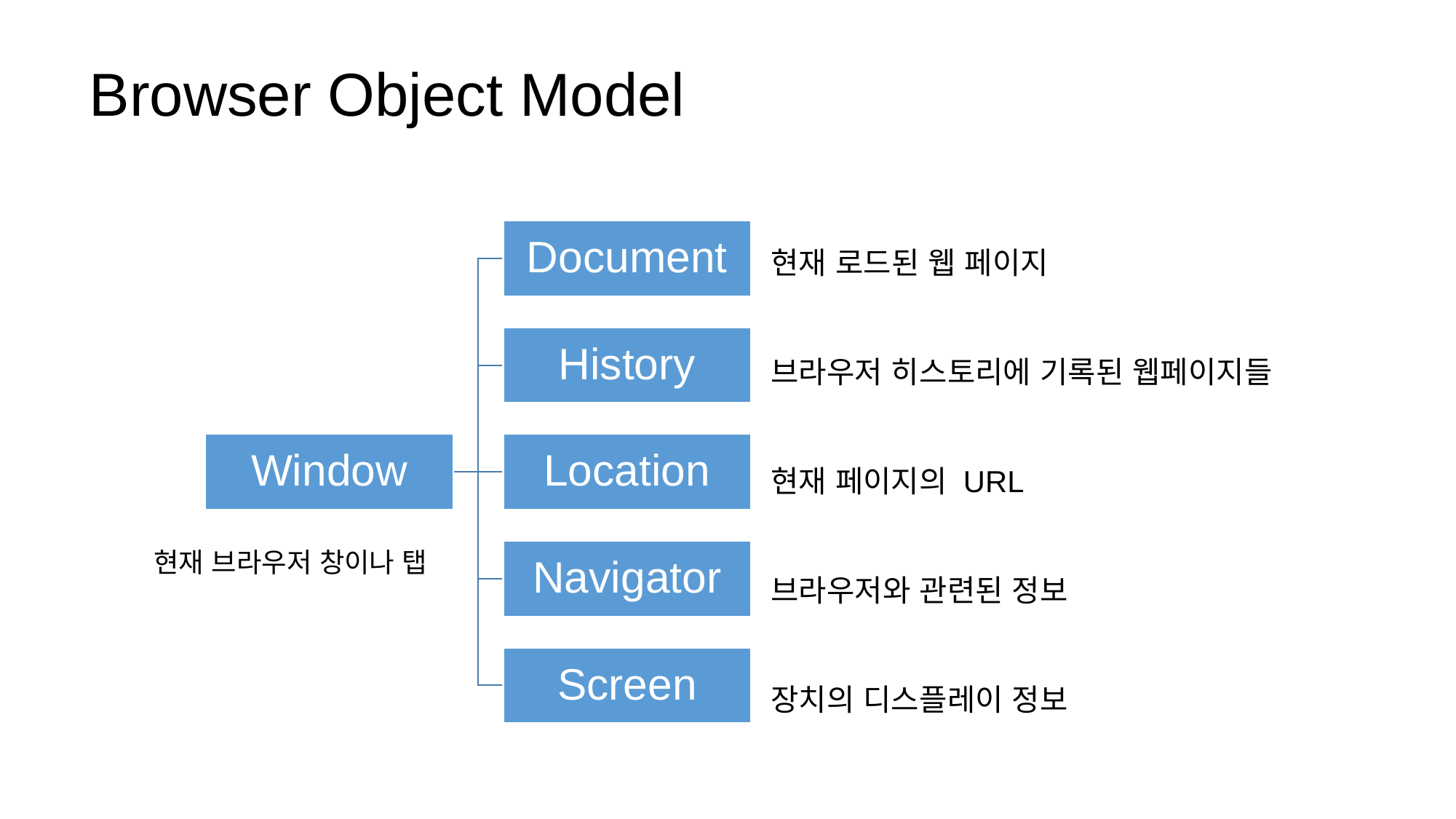

Browser Object Model
Window
Document
History
Location
Navigator
Screen
현재 로드된 웹 페이지

브라우저 히스토리에 기록된 웹페이지들

현재 페이지의 URL

브라우저와 관련된 정보

장치의 디스플레이 정보
현재 브라우저 창이나 탭